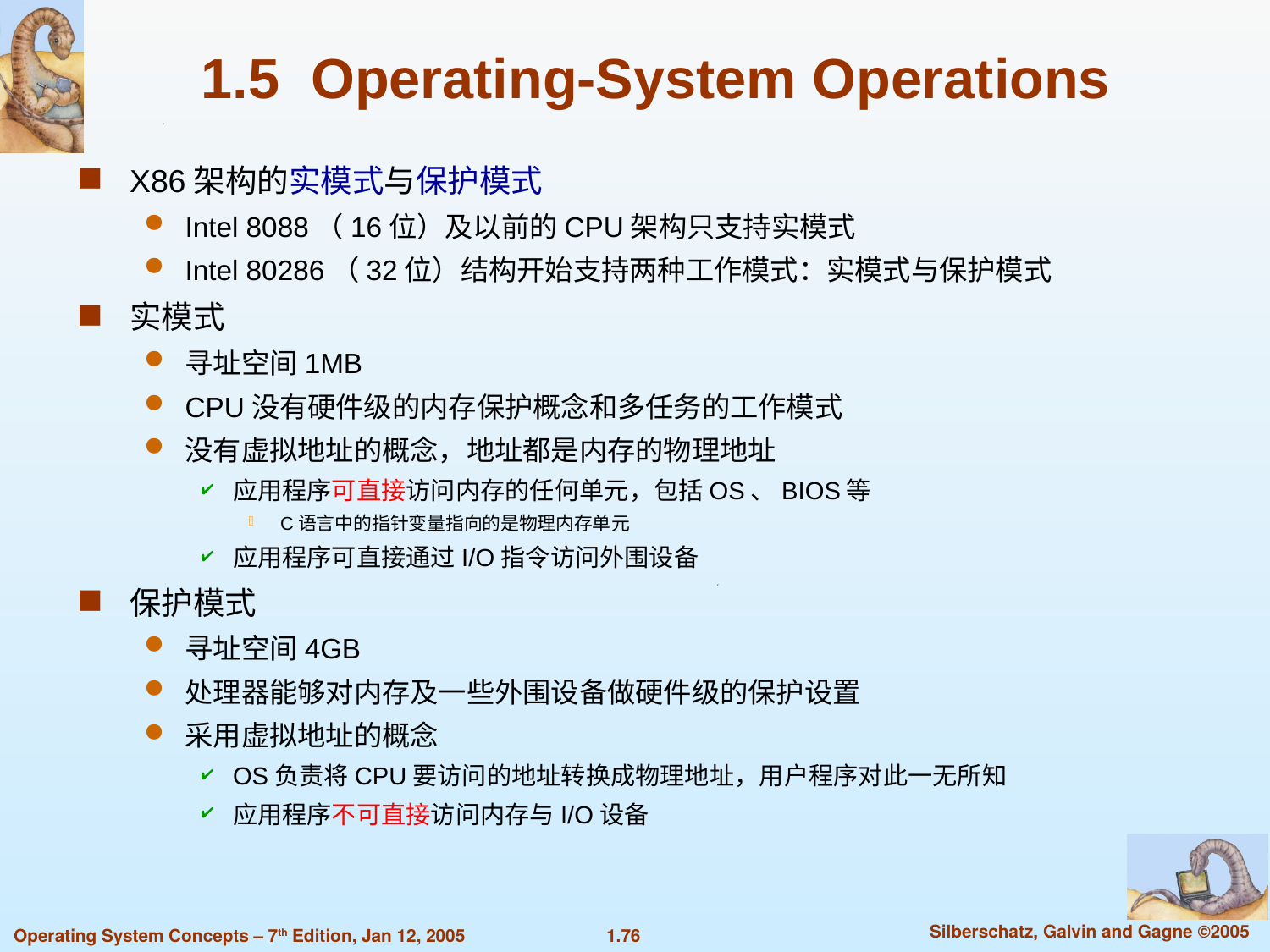

# 1.5  Operating-System Operations
X86架构的实模式与保护模式
Intel 8088（16位）及以前的CPU架构只支持实模式
Intel 80286（32位）结构开始支持两种工作模式：实模式与保护模式
实模式
寻址空间1MB
CPU没有硬件级的内存保护概念和多任务的工作模式
没有虚拟地址的概念，地址都是内存的物理地址
应用程序可直接访问内存的任何单元，包括OS、BIOS等
C语言中的指针变量指向的是物理内存单元
应用程序可直接通过I/O指令访问外围设备
保护模式
寻址空间4GB
处理器能够对内存及一些外围设备做硬件级的保护设置
采用虚拟地址的概念
OS负责将CPU要访问的地址转换成物理地址，用户程序对此一无所知
应用程序不可直接访问内存与I/O设备